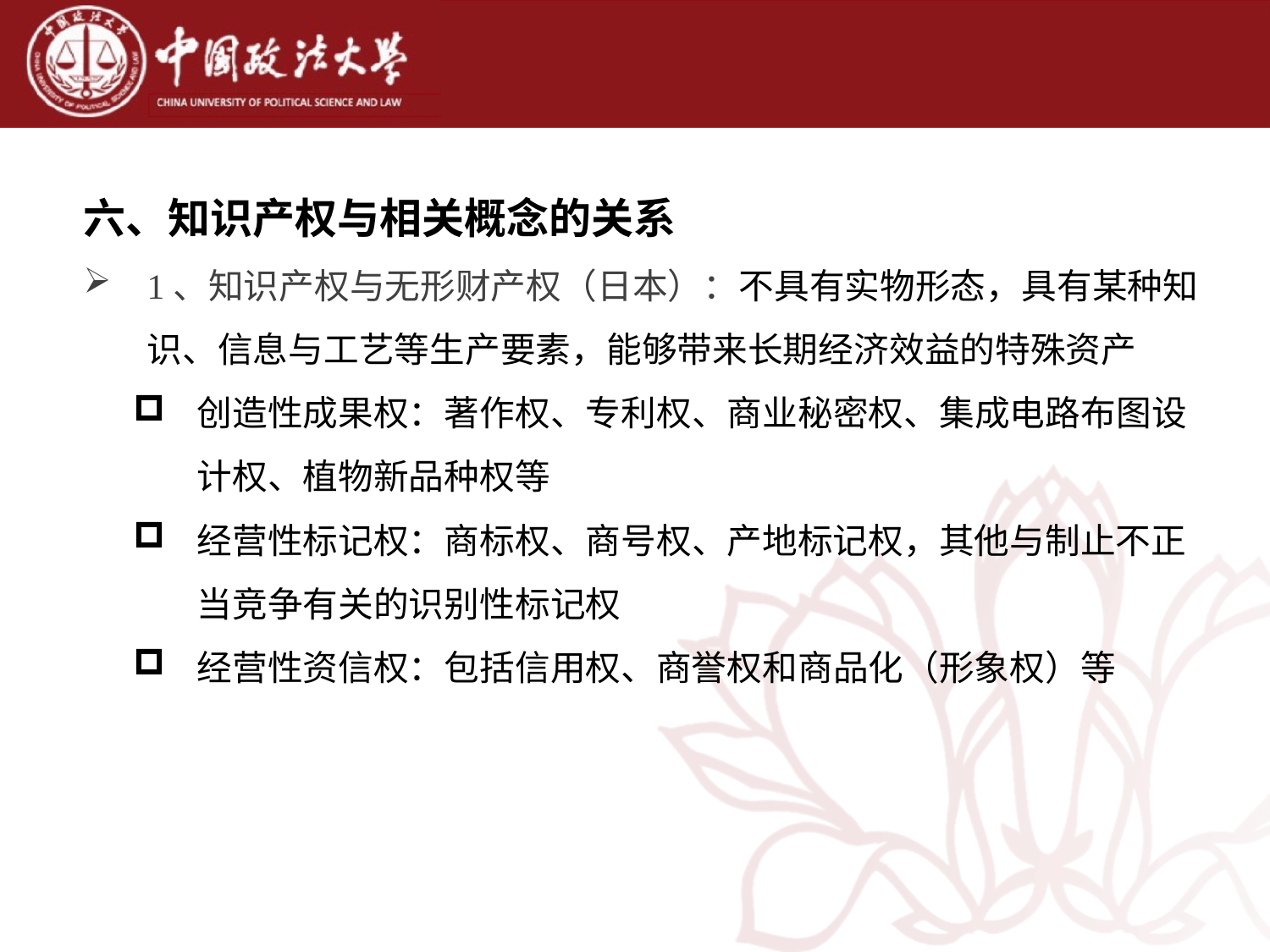

六、知识产权与相关概念的关系
1、知识产权与无形财产权（日本）：不具有实物形态，具有某种知识、信息与工艺等生产要素，能够带来长期经济效益的特殊资产
创造性成果权：著作权、专利权、商业秘密权、集成电路布图设计权、植物新品种权等
经营性标记权：商标权、商号权、产地标记权，其他与制止不正当竞争有关的识别性标记权
经营性资信权：包括信用权、商誉权和商品化（形象权）等